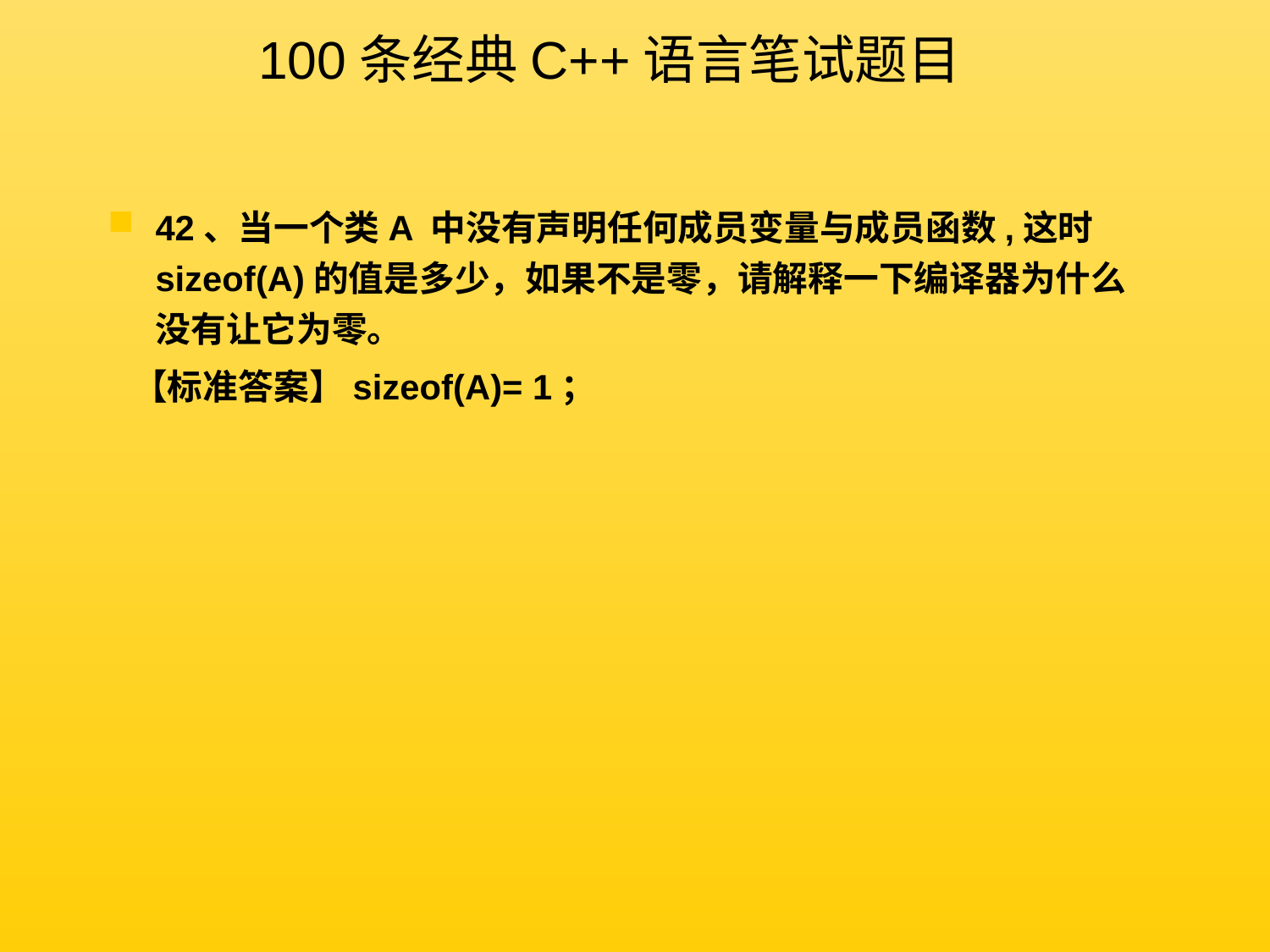

100条经典C++语言笔试题目
42、当一个类A 中没有声明任何成员变量与成员函数,这时sizeof(A)的值是多少，如果不是零，请解释一下编译器为什么没有让它为零。
  【标准答案】sizeof(A)= 1；